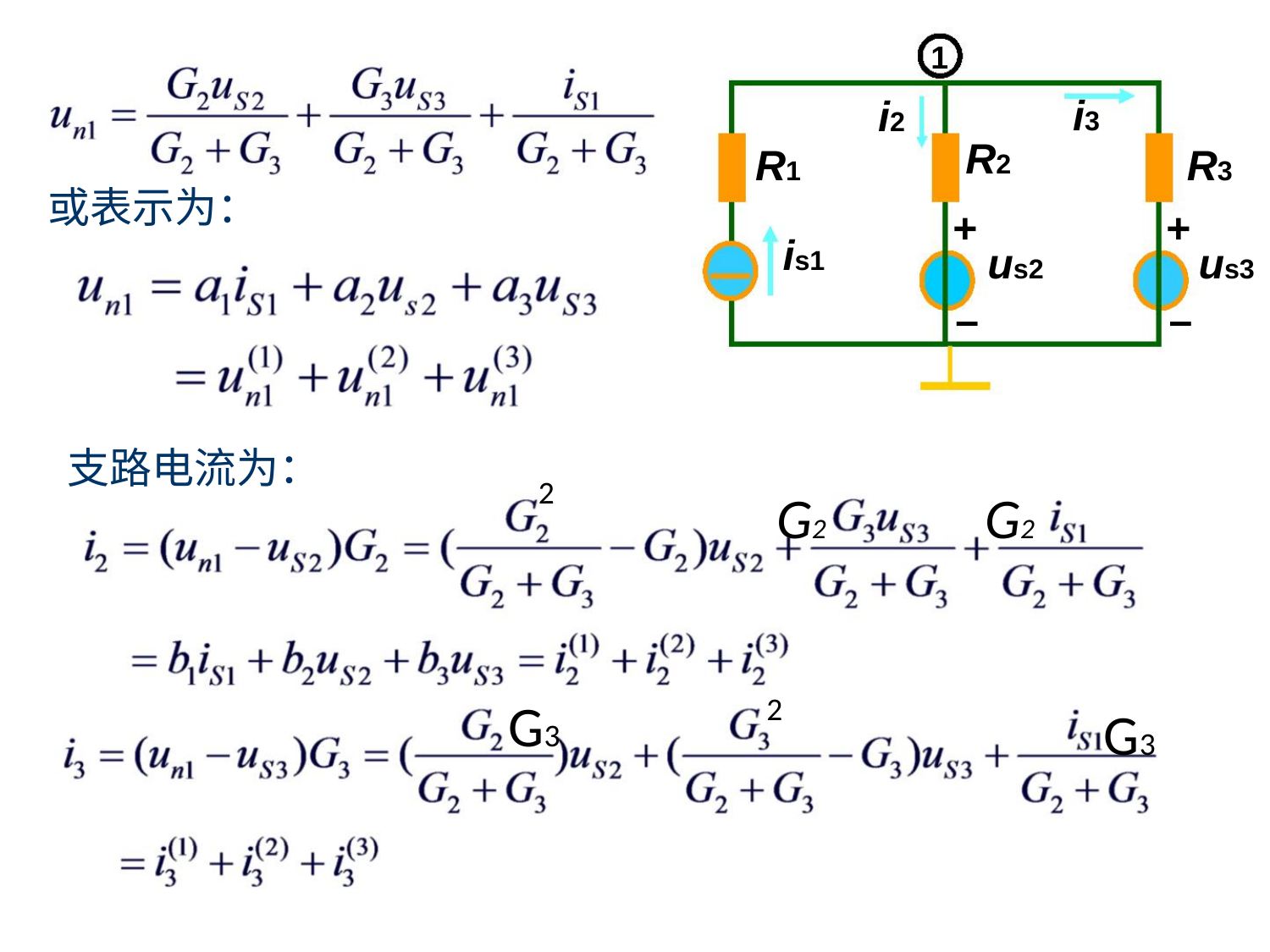

1
i3
i2
R2
R1
R3
或表示为：
+
+
is1
us2
us3
–
–
支路电流为：
2
G2
G2
2
G3
G3